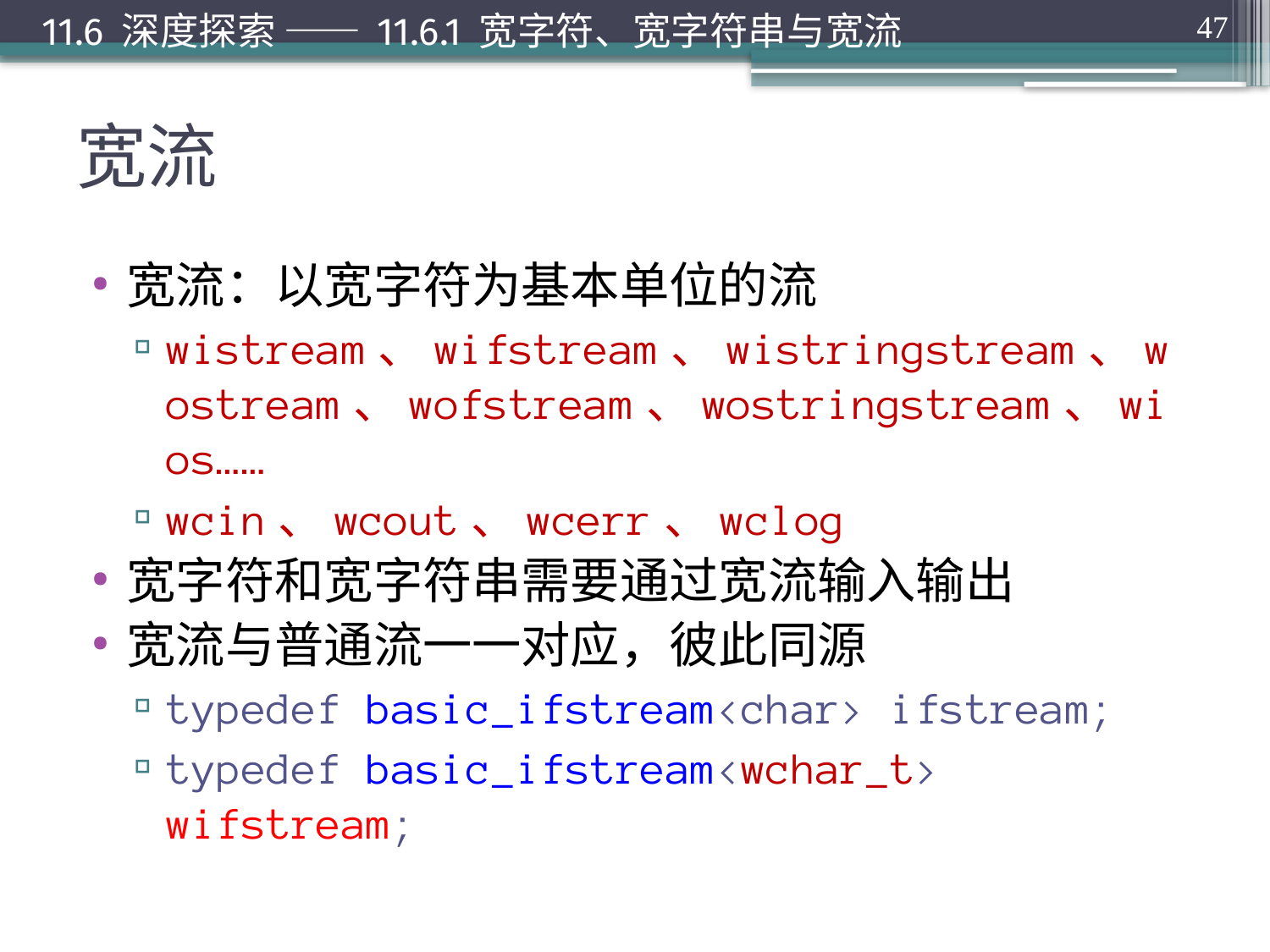

11.6 深度探索 —— 11.6.1 宽字符、宽字符串与宽流
47
# 宽流
宽流：以宽字符为基本单位的流
wistream、wifstream、wistringstream、wostream、wofstream、wostringstream、wios……
wcin、wcout、wcerr、wclog
宽字符和宽字符串需要通过宽流输入输出
宽流与普通流一一对应，彼此同源
typedef basic_ifstream<char> ifstream;
typedef basic_ifstream<wchar_t> wifstream;